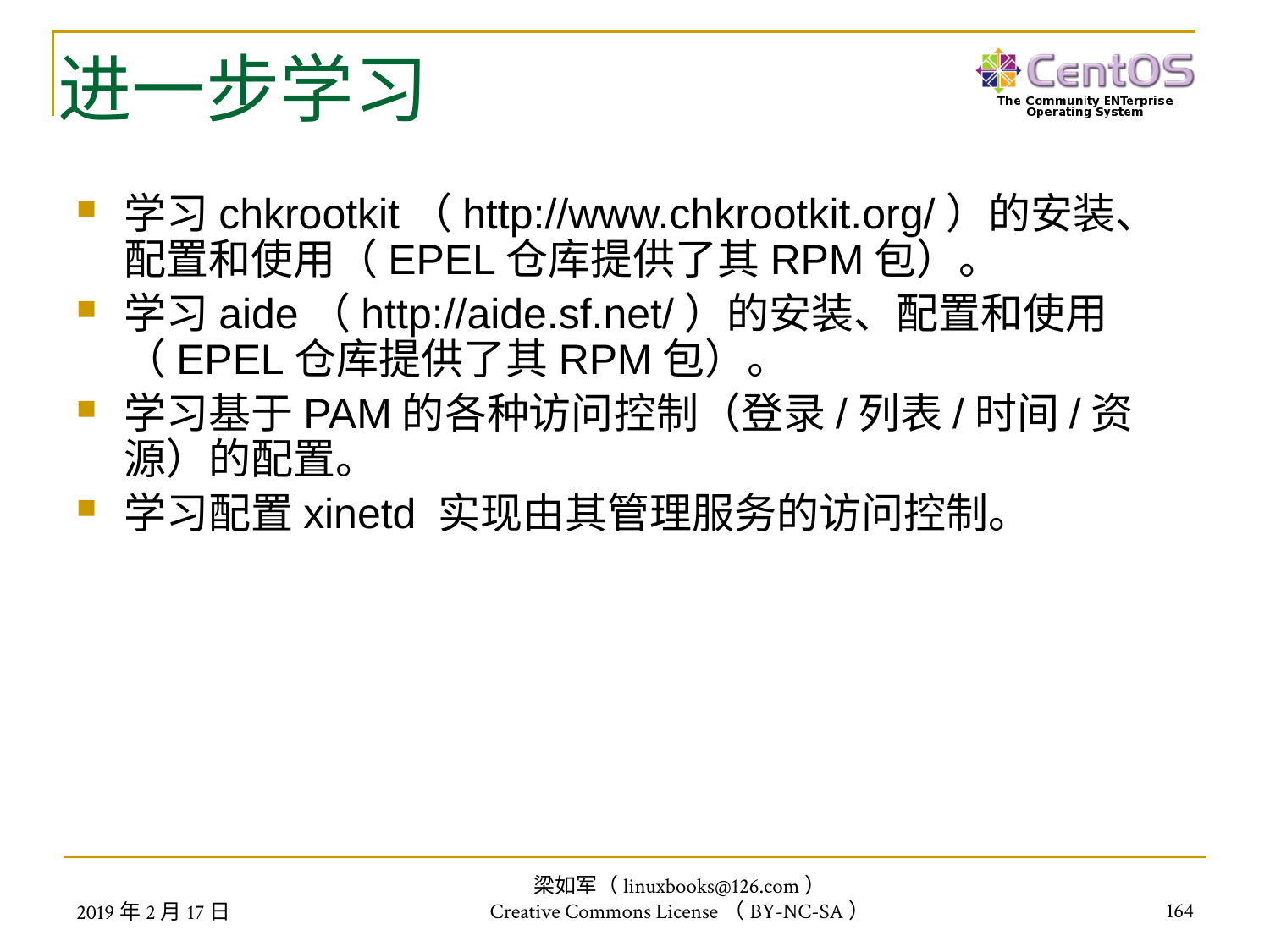

# 进一步学习
学习chkrootkit（http://www.chkrootkit.org/）的安装、配置和使用（EPEL仓库提供了其RPM包）。
学习aide（http://aide.sf.net/）的安装、配置和使用（EPEL仓库提供了其RPM包）。
学习基于PAM的各种访问控制（登录/列表/时间/资源）的配置。
学习配置xinetd 实现由其管理服务的访问控制。
梁如军（linuxbooks@126.com）
Creative Commons License（BY-NC-SA）
2019年2月17日
164